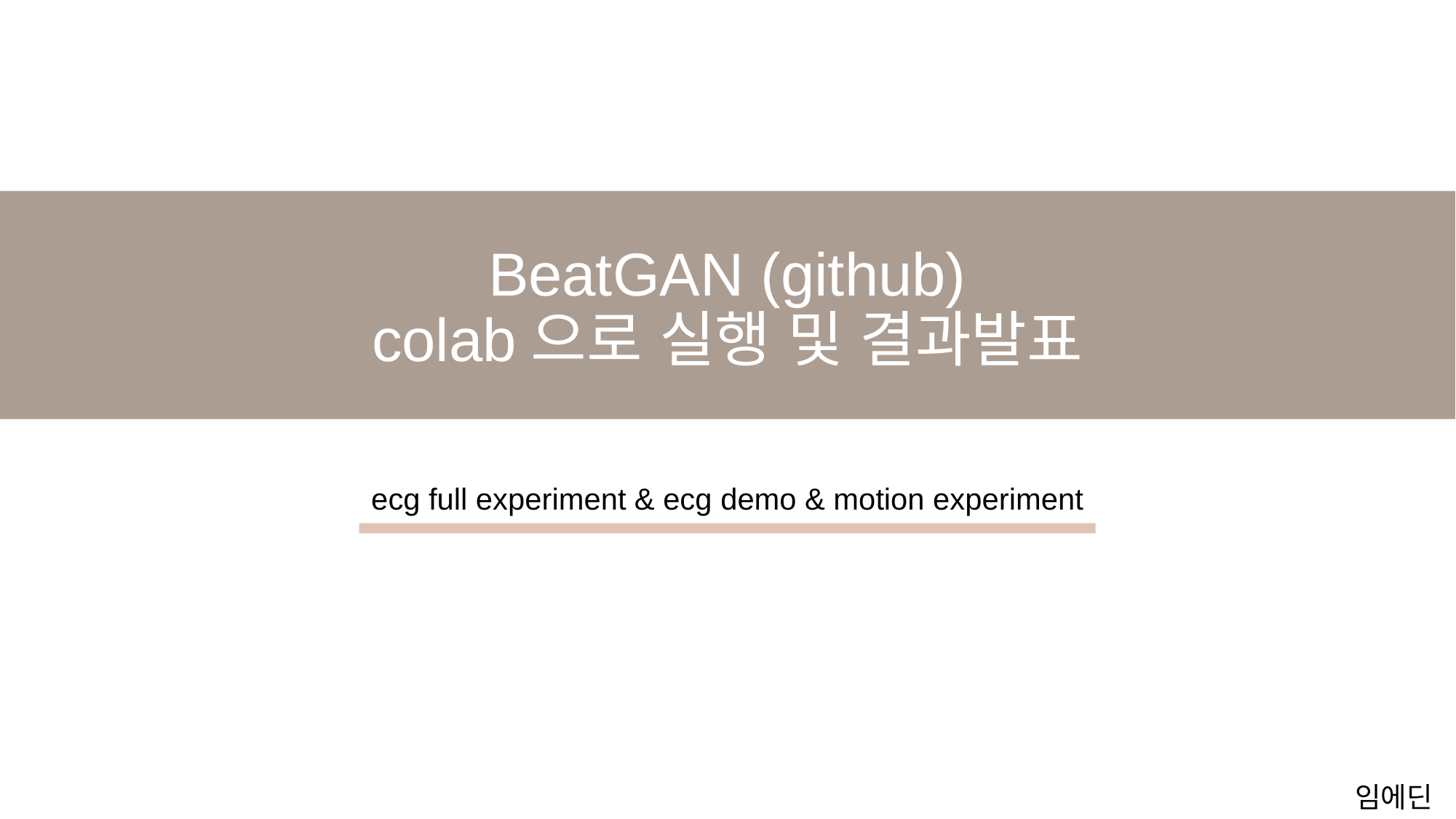

# BeatGAN (github) colab으로 실행 및 결과발표

ecg full experiment & ecg demo & motion experiment

임에딘